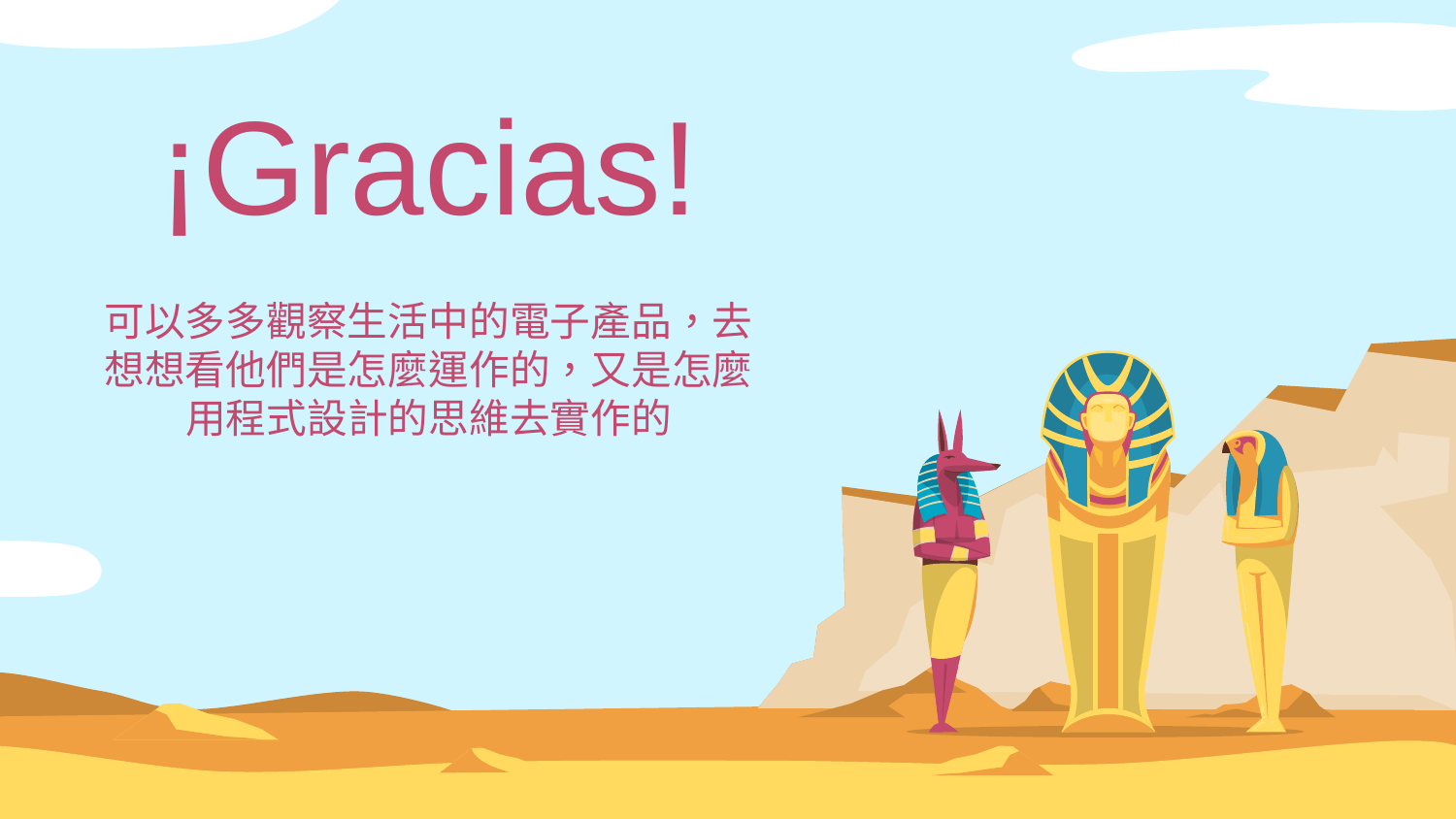

# ¡Gracias!
可以多多觀察生活中的電子產品，去想想看他們是怎麼運作的，又是怎麼用程式設計的思維去實作的